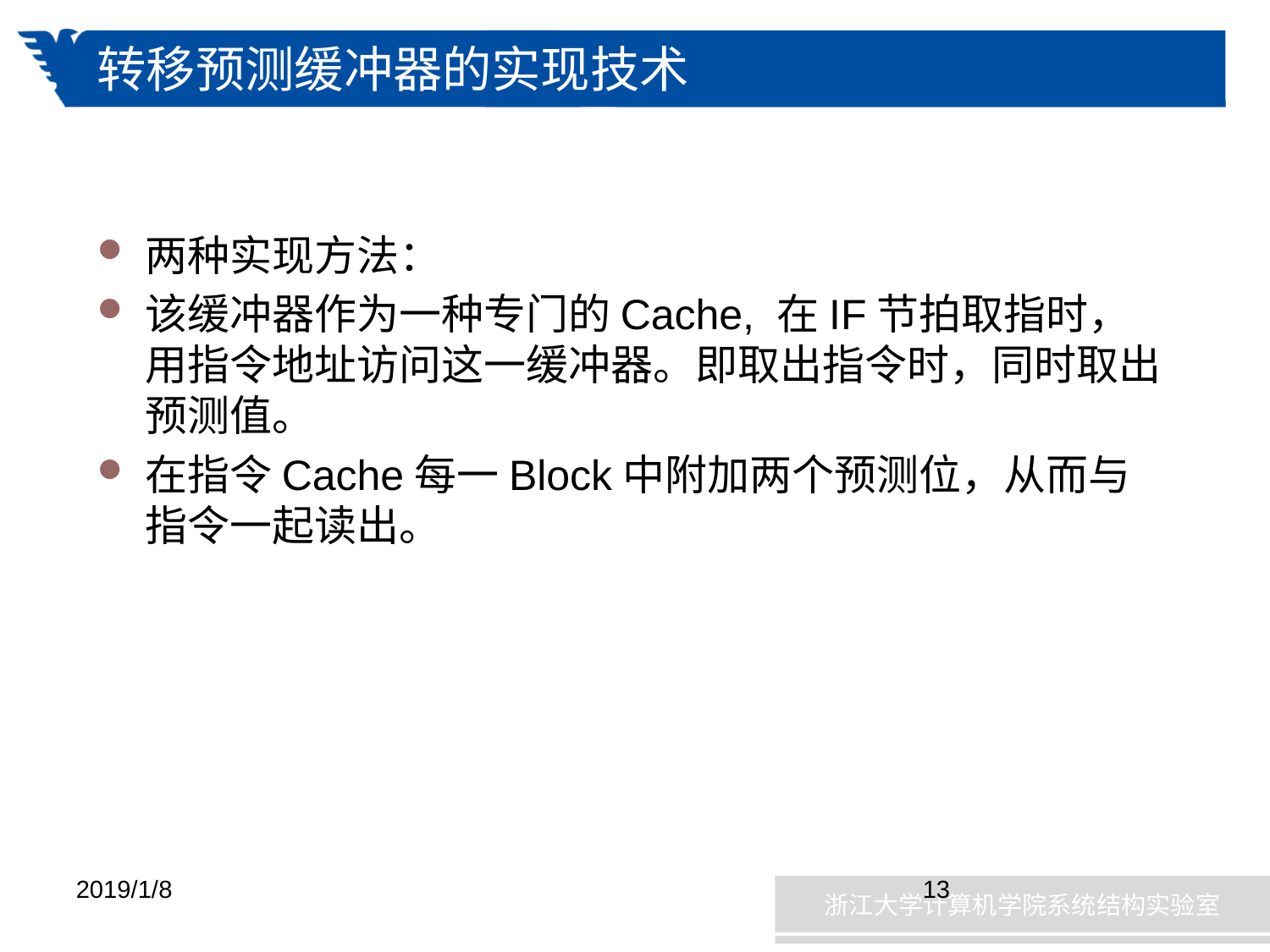

# 转移预测缓冲器的实现技术
两种实现方法：
该缓冲器作为一种专门的Cache, 在IF节拍取指时，用指令地址访问这一缓冲器。即取出指令时，同时取出预测值。
在指令Cache每一Block中附加两个预测位，从而与指令一起读出。
2019/1/8
13